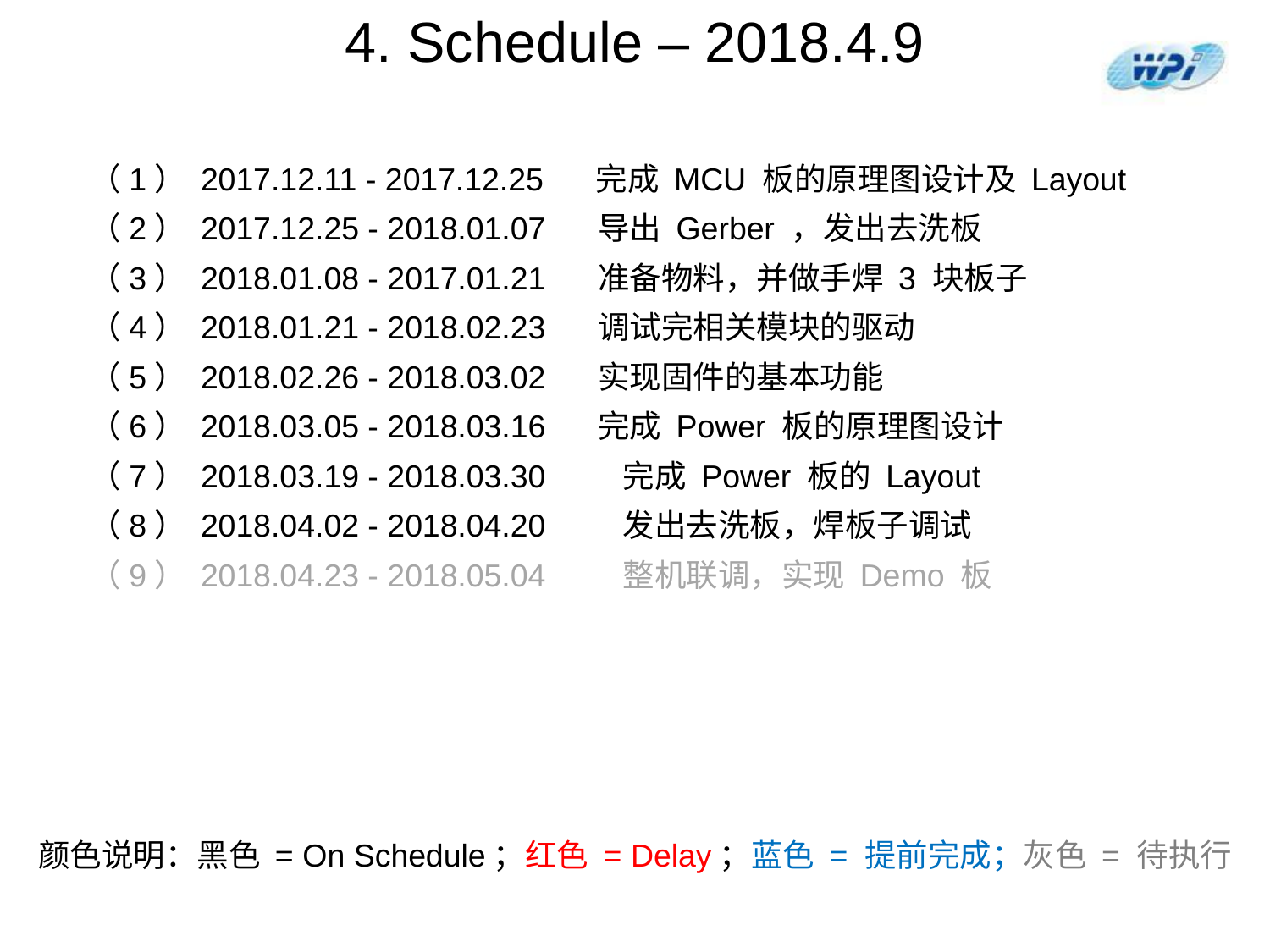

4. Schedule – 2018.4.9
（1） 2017.12.11 - 2017.12.25     完成 MCU 板的原理图设计及 Layout
（2） 2017.12.25 - 2018.01.07     导出 Gerber ，发出去洗板
（3） 2018.01.08 - 2017.01.21     准备物料，并做手焊 3 块板子
（4） 2018.01.21 - 2018.02.23     调试完相关模块的驱动
（5） 2018.02.26 - 2018.03.02     实现固件的基本功能
（6） 2018.03.05 - 2018.03.16     完成 Power 板的原理图设计
（7） 2018.03.19 - 2018.03.30	  完成 Power 板的 Layout
（8） 2018.04.02 - 2018.04.20	  发出去洗板，焊板子调试
（9） 2018.04.23 - 2018.05.04	  整机联调，实现 Demo 板

颜色说明：黑色 = On Schedule；红色 = Delay；蓝色 = 提前完成；灰色 = 待执行